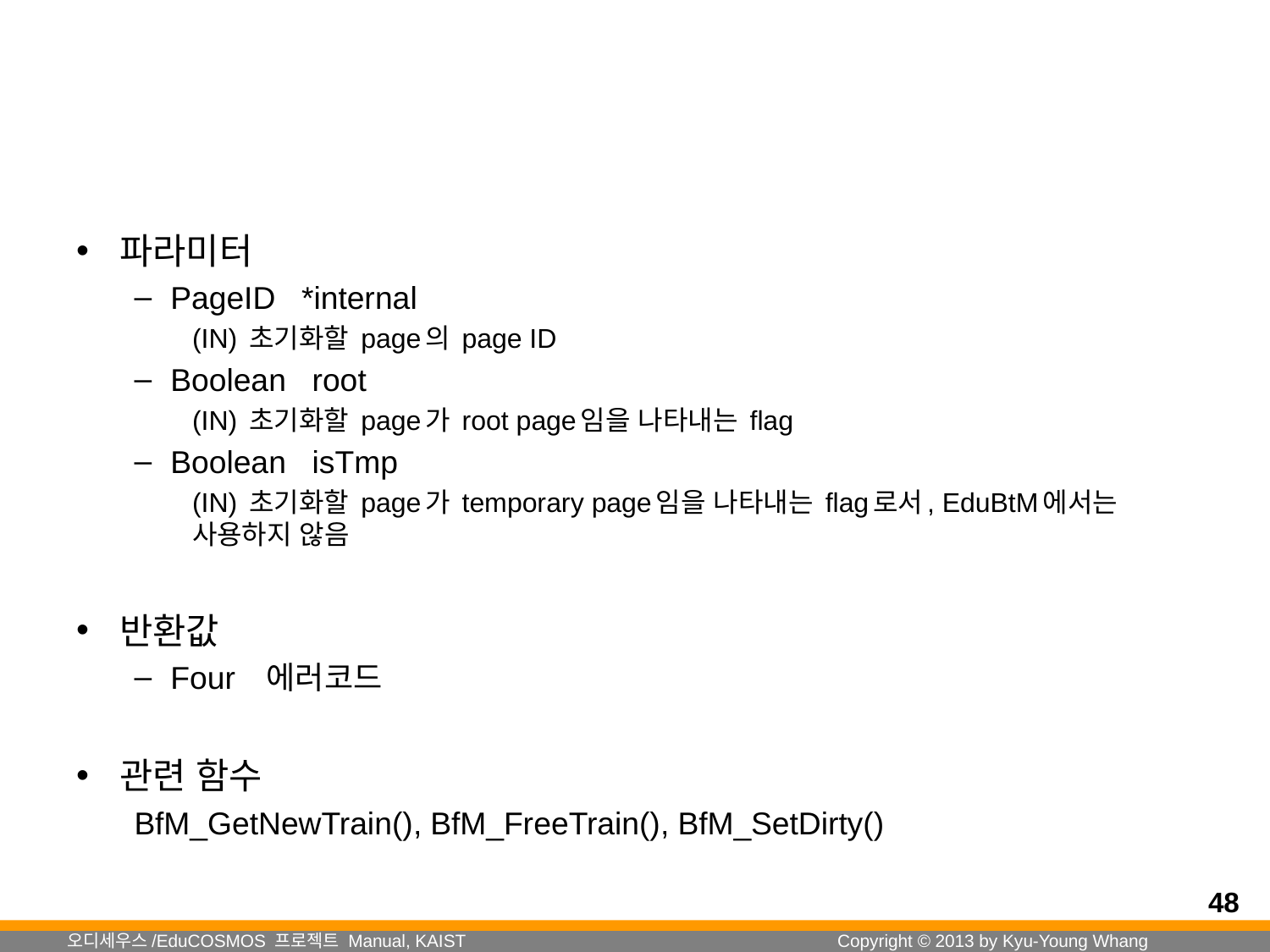

#
파라미터
PageID   *internal
(IN) 초기화할 page의 page ID
Boolean   root
(IN) 초기화할 page가 root page임을 나타내는 flag
Boolean   isTmp
(IN) 초기화할 page가 temporary page임을 나타내는 flag로서, EduBtM에서는 사용하지 않음

반환값
Four   에러코드

관련 함수
BfM_GetNewTrain(), BfM_FreeTrain(), BfM_SetDirty()